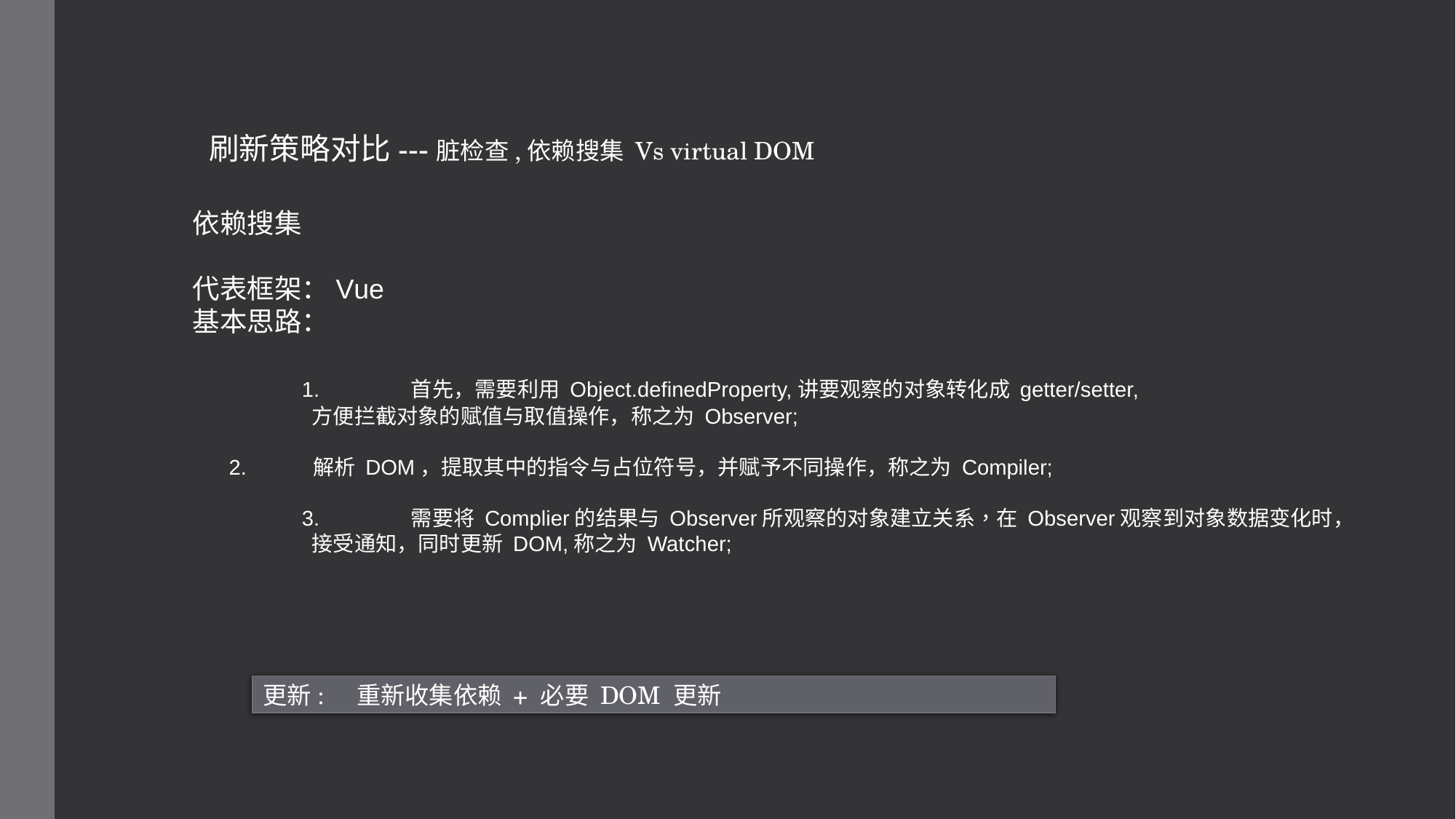

刷新策略对比---脏检查,依赖搜集 Vs virtual DOM
依赖搜集

代表框架：Vue
基本思路：

	1.	首先，需要利用 Object.definedProperty,讲要观察的对象转化成 getter/setter,
	 方便拦截对象的赋值与取值操作，称之为 Observer;

      2.	 解析 DOM，提取其中的指令与占位符号，并赋予不同操作，称之为 Compiler;

	3.    	需要将 Complier的结果与 Observer所观察的对象建立关系，在 Observer观察到对象数据变化时，
	 接受通知，同时更新 DOM,称之为 Watcher;
更新:    重新收集依赖 + 必要 DOM 更新